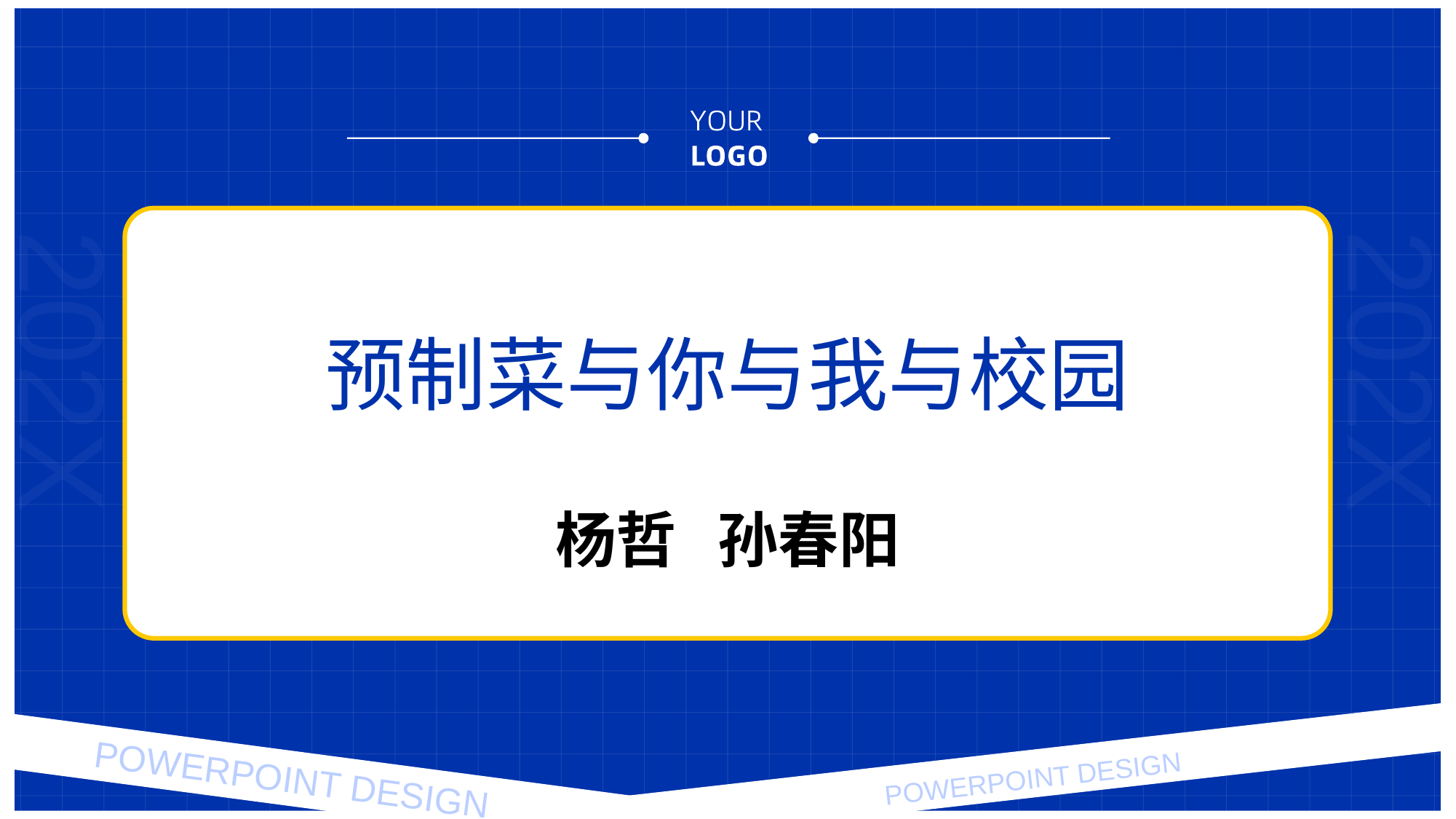

杨哲   孙春阳
预制菜与你与我与校园
202X
202X

POWERPOINT DESIGN
POWERPOINT DESIGN